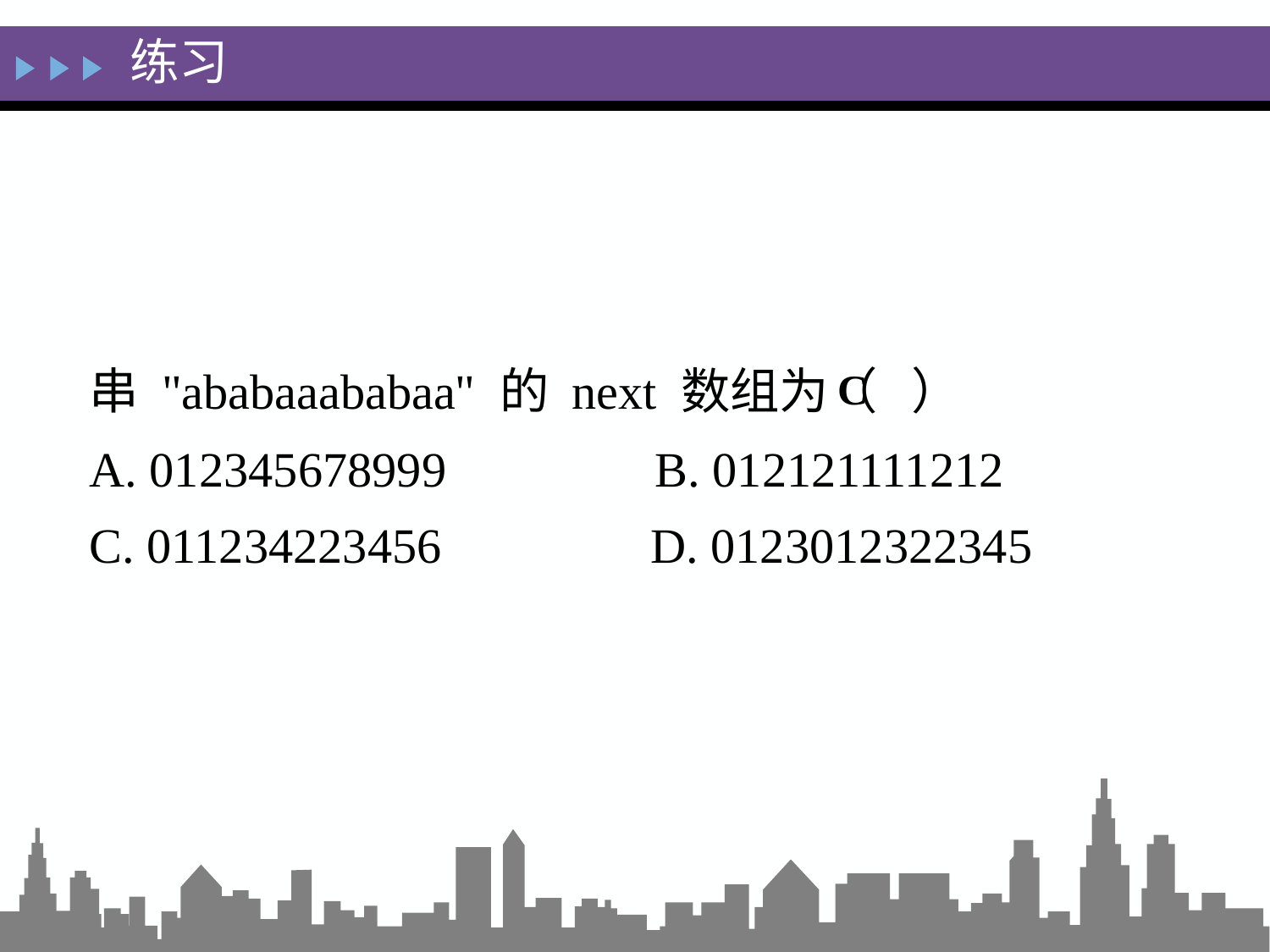

练习
串 "ababaaababaa" 的 next 数组为（   ）
A. 012345678999                 B. 012121111212
C. 011234223456                 D. 0123012322345

C